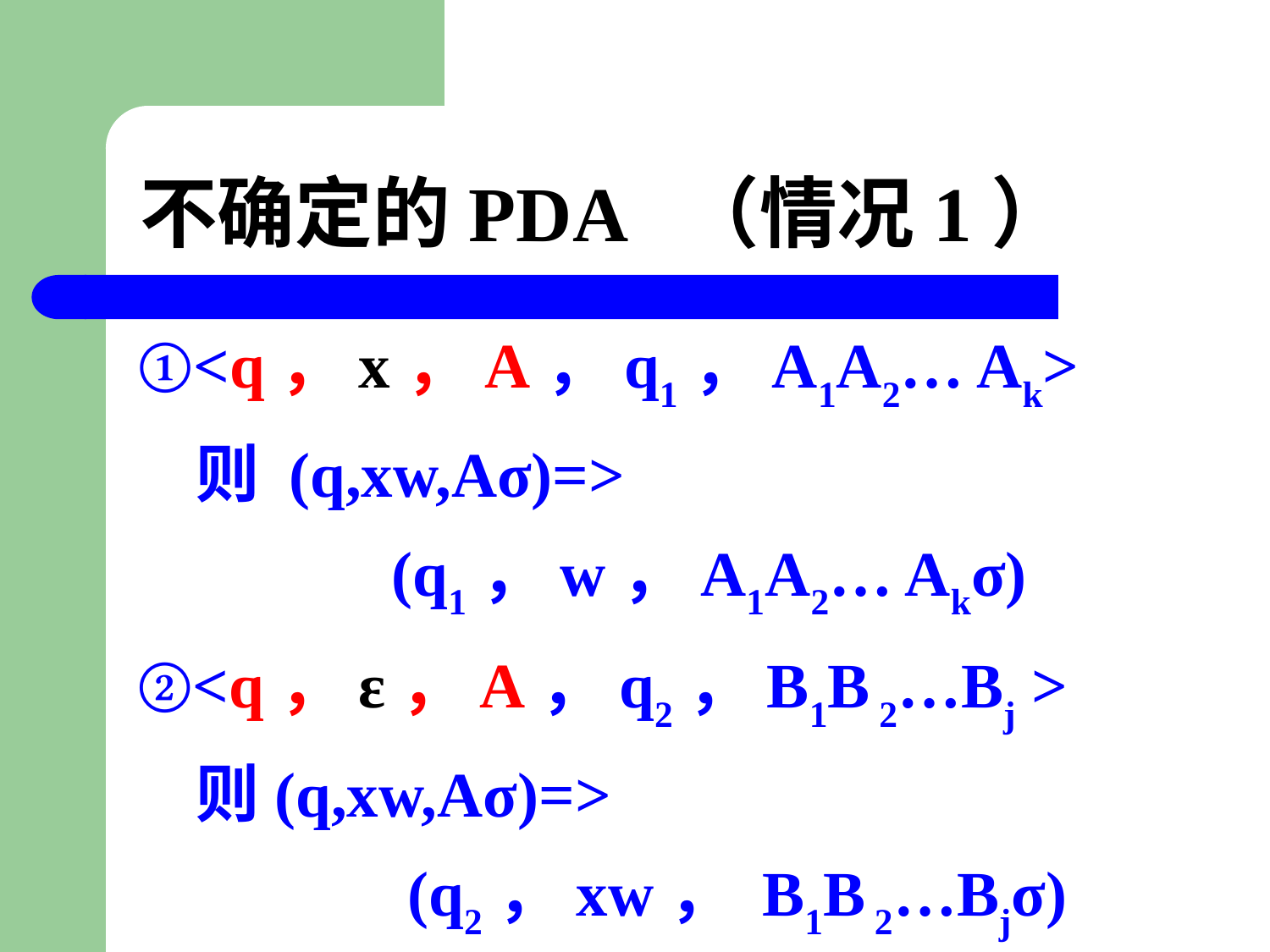

# 不确定的PDA  （情况1）
①<q，x，A，q1，A1A2… Ak>
   则 (q,xw,Aσ)=>
                (q1，w，A1A2… Akσ)
②<q，ε，A，q2，B1B 2…Bj >
   则(q,xw,Aσ)=>
                 (q2，xw， B1B 2…Bjσ)